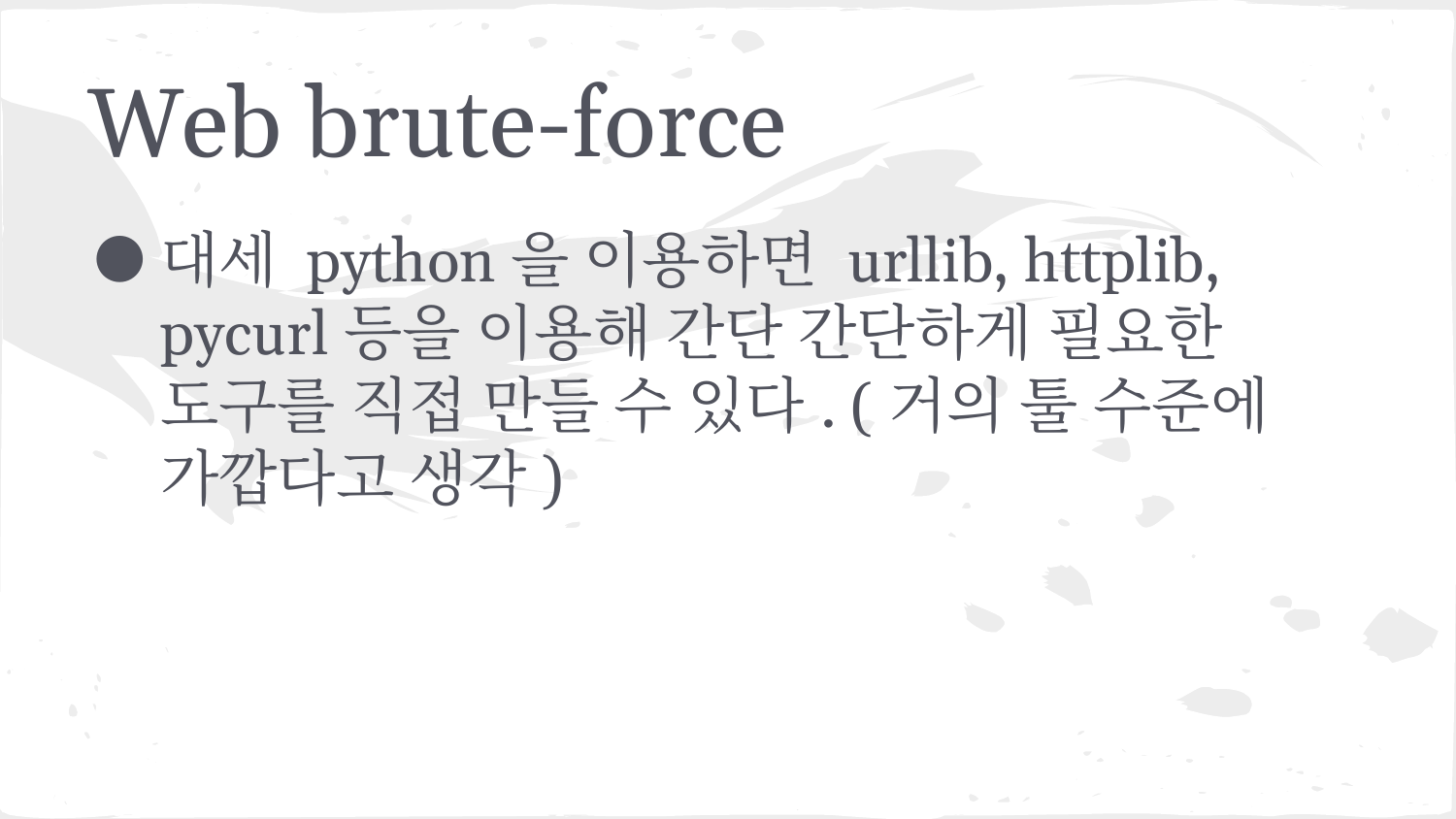

# Web brute-force
대세 python을 이용하면 urllib, httplib, pycurl등을 이용해 간단 간단하게 필요한 도구를 직접 만들 수 있다. (거의 툴 수준에 가깝다고 생각)